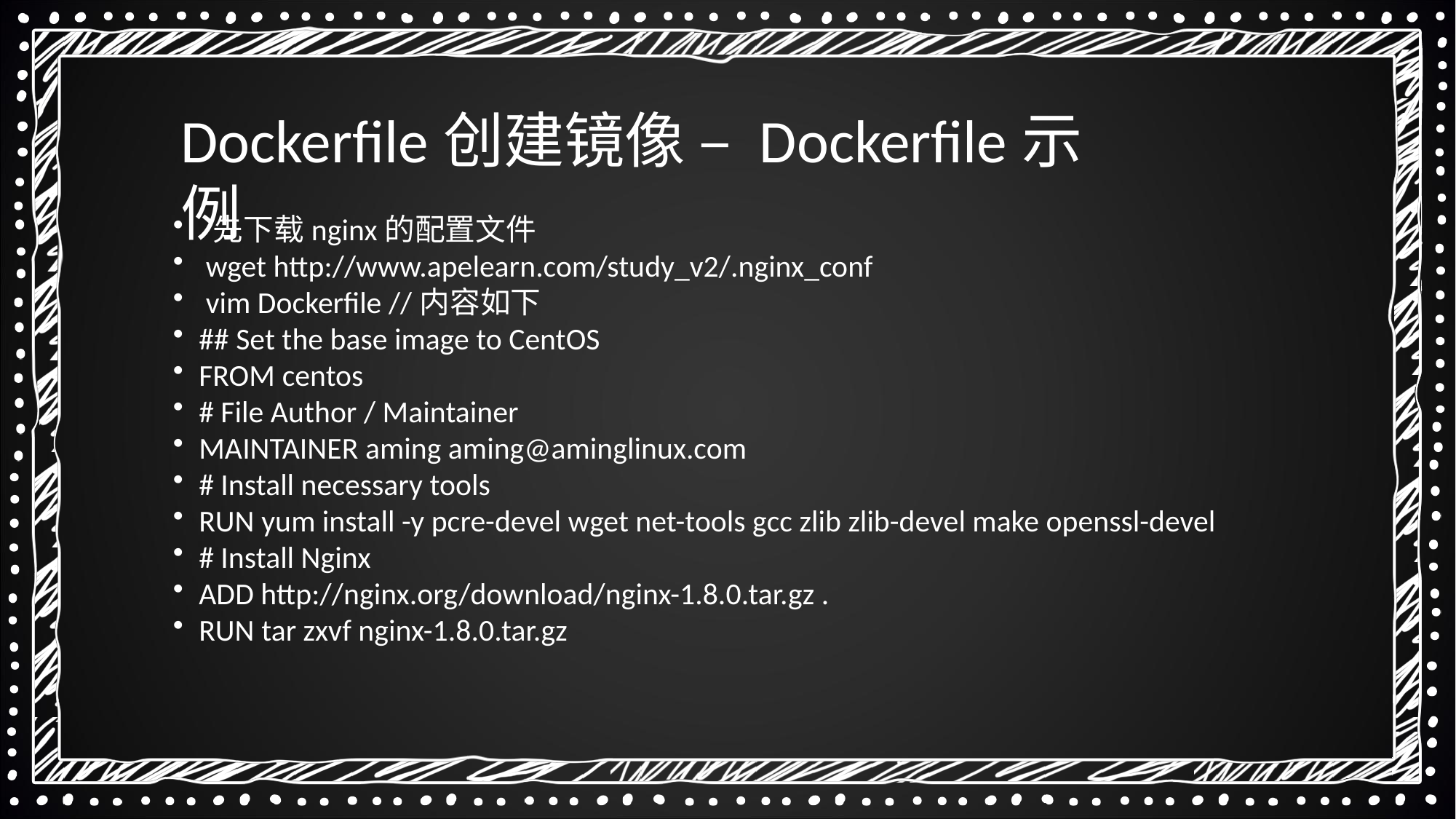

Dockerfile创建镜像 – Dockerfile示例
 先下载nginx的配置文件
 wget http://www.apelearn.com/study_v2/.nginx_conf
 vim Dockerfile //内容如下
## Set the base image to CentOS
FROM centos
# File Author / Maintainer
MAINTAINER aming aming@aminglinux.com
# Install necessary tools
RUN yum install -y pcre-devel wget net-tools gcc zlib zlib-devel make openssl-devel
# Install Nginx
ADD http://nginx.org/download/nginx-1.8.0.tar.gz .
RUN tar zxvf nginx-1.8.0.tar.gz